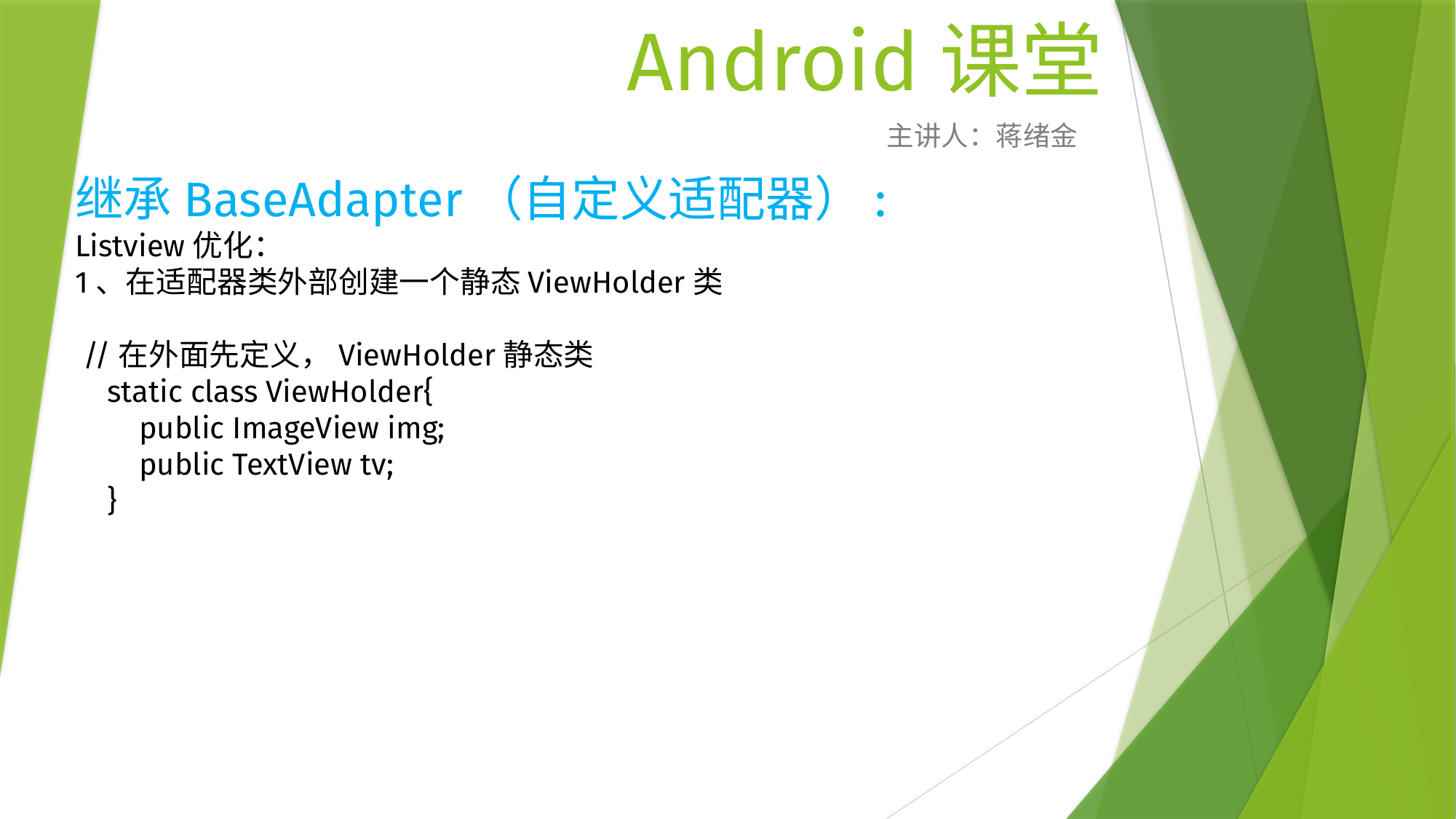

# Android课堂
主讲人：蒋绪金
继承BaseAdapter（自定义适配器）:
Listview优化：
1、在适配器类外部创建一个静态ViewHolder类

 //在外面先定义，ViewHolder静态类
    static class ViewHolder{
        public ImageView img;
        public TextView tv;
    }